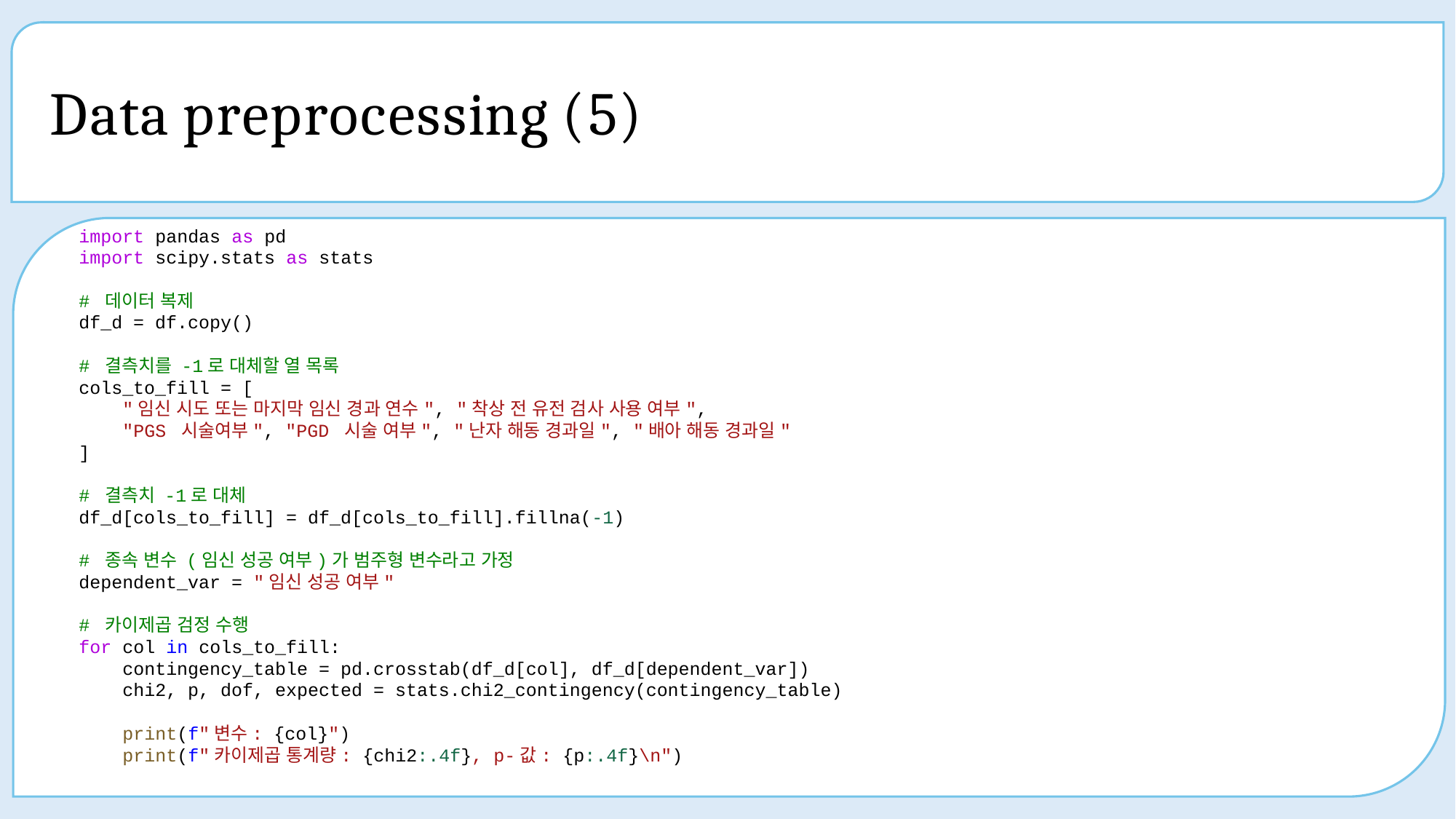

ㅋ
# Data preprocessing (5)

import pandas as pd
import scipy.stats as stats
# 데이터 복제
df_d = df.copy()
# 결측치를 -1로 대체할 열 목록
cols_to_fill = [
    "임신 시도 또는 마지막 임신 경과 연수", "착상 전 유전 검사 사용 여부",
    "PGS 시술여부", "PGD 시술 여부", "난자 해동 경과일", "배아 해동 경과일"
]
# 결측치 -1로 대체
df_d[cols_to_fill] = df_d[cols_to_fill].fillna(-1)
# 종속 변수 (임신 성공 여부)가 범주형 변수라고 가정
dependent_var = "임신 성공 여부"
# 카이제곱 검정 수행
for col in cols_to_fill:
    contingency_table = pd.crosstab(df_d[col], df_d[dependent_var])
    chi2, p, dof, expected = stats.chi2_contingency(contingency_table)

    print(f"변수: {col}")
    print(f"카이제곱 통계량: {chi2:.4f}, p-값: {p:.4f}\n")